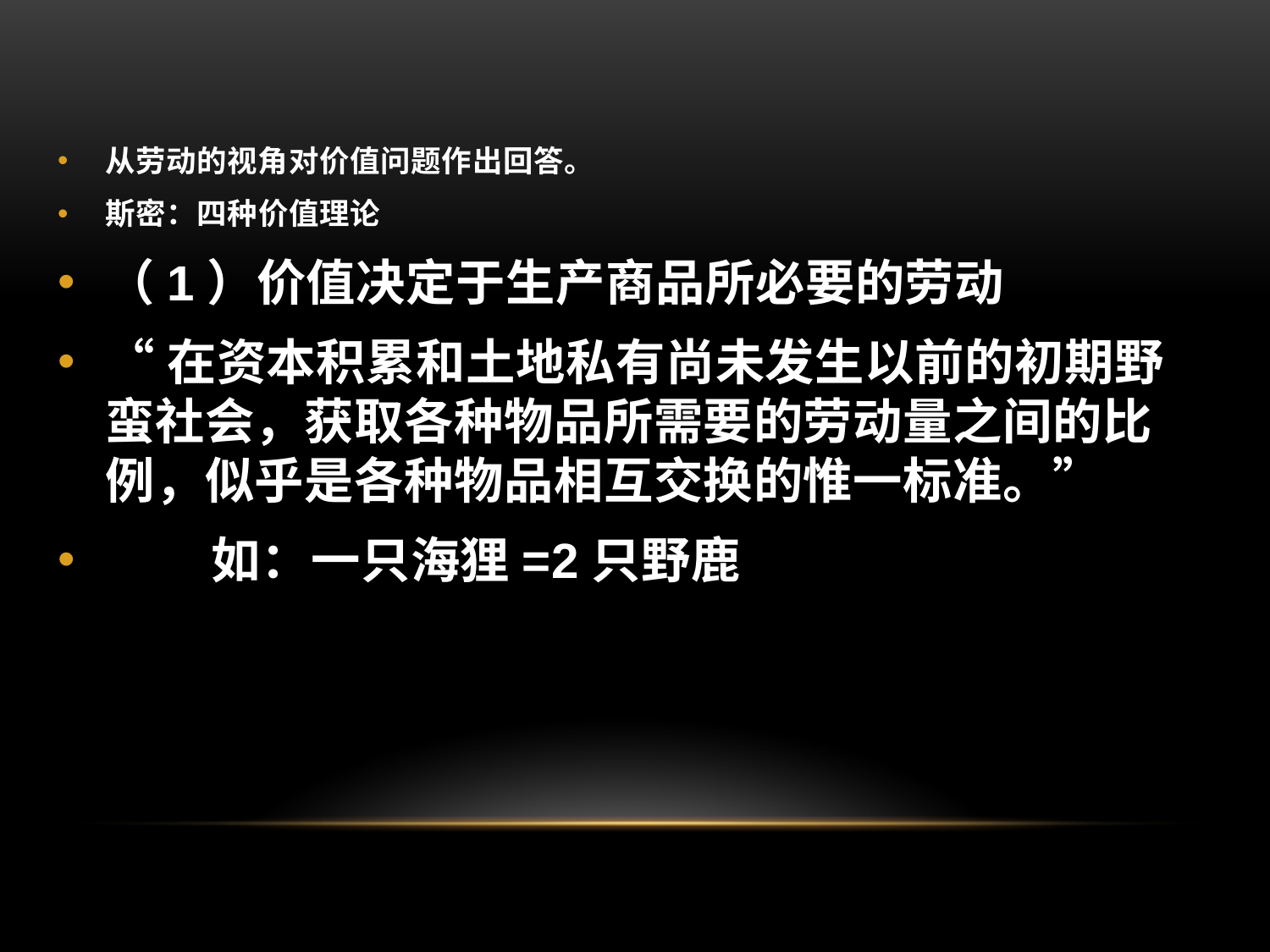

从劳动的视角对价值问题作出回答。
斯密：四种价值理论
（1）价值决定于生产商品所必要的劳动
“在资本积累和土地私有尚未发生以前的初期野蛮社会，获取各种物品所需要的劳动量之间的比例，似乎是各种物品相互交换的惟一标准。”
        如：一只海狸=2只野鹿